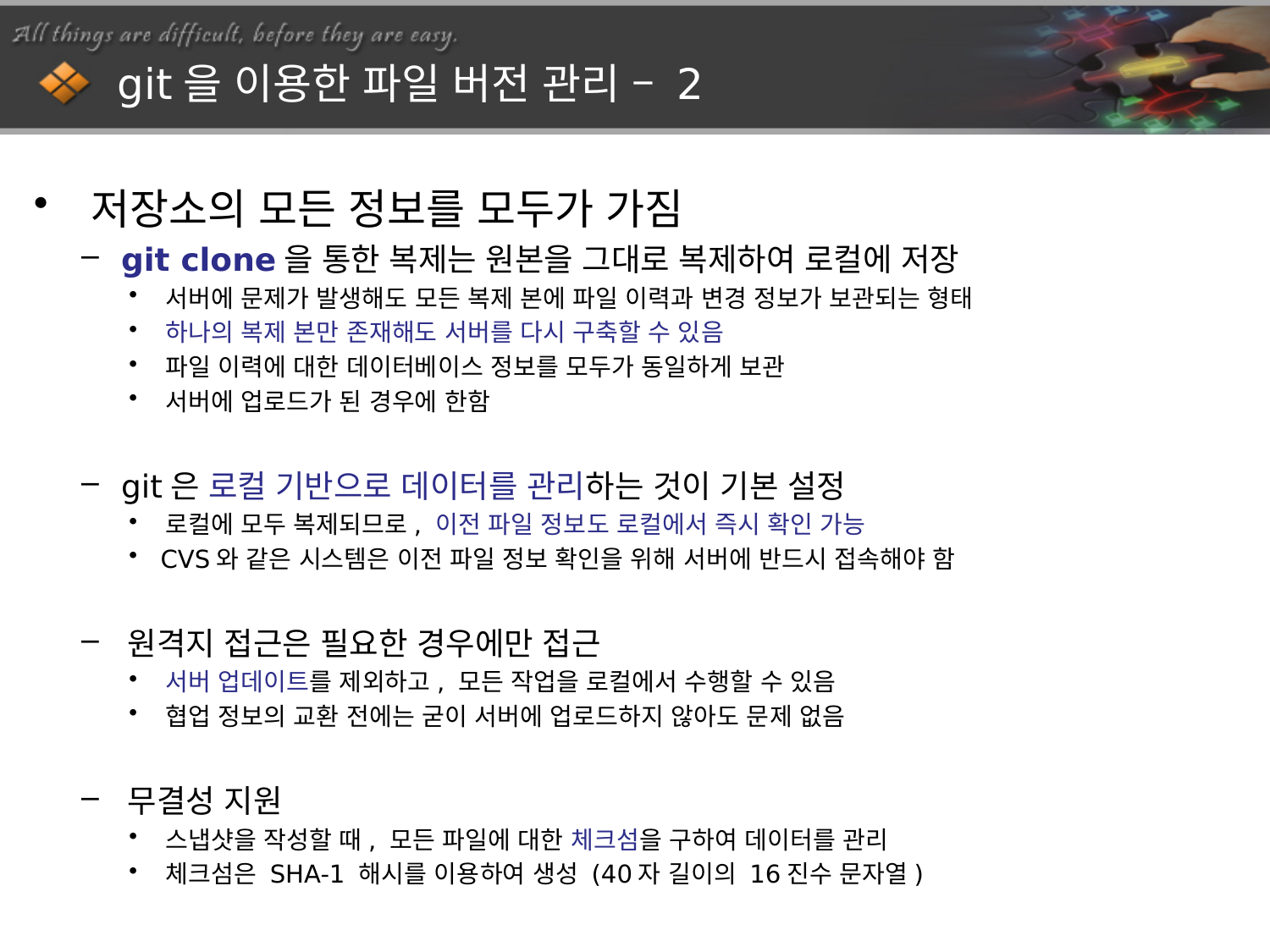

# git을 이용한 파일 버전 관리 – 2
 저장소의 모든 정보를 모두가 가짐
 git clone을 통한 복제는 원본을 그대로 복제하여 로컬에 저장
 서버에 문제가 발생해도 모든 복제 본에 파일 이력과 변경 정보가 보관되는 형태
 하나의 복제 본만 존재해도 서버를 다시 구축할 수 있음
 파일 이력에 대한 데이터베이스 정보를 모두가 동일하게 보관
 서버에 업로드가 된 경우에 한함

 git은 로컬 기반으로 데이터를 관리하는 것이 기본 설정
 로컬에 모두 복제되므로, 이전 파일 정보도 로컬에서 즉시 확인 가능
 CVS와 같은 시스템은 이전 파일 정보 확인을 위해 서버에 반드시 접속해야 함

 원격지 접근은 필요한 경우에만 접근
 서버 업데이트를 제외하고, 모든 작업을 로컬에서 수행할 수 있음
 협업 정보의 교환 전에는 굳이 서버에 업로드하지 않아도 문제 없음

 무결성 지원
 스냅샷을 작성할 때, 모든 파일에 대한 체크섬을 구하여 데이터를 관리
 체크섬은 SHA-1 해시를 이용하여 생성 (40자 길이의 16진수 문자열)